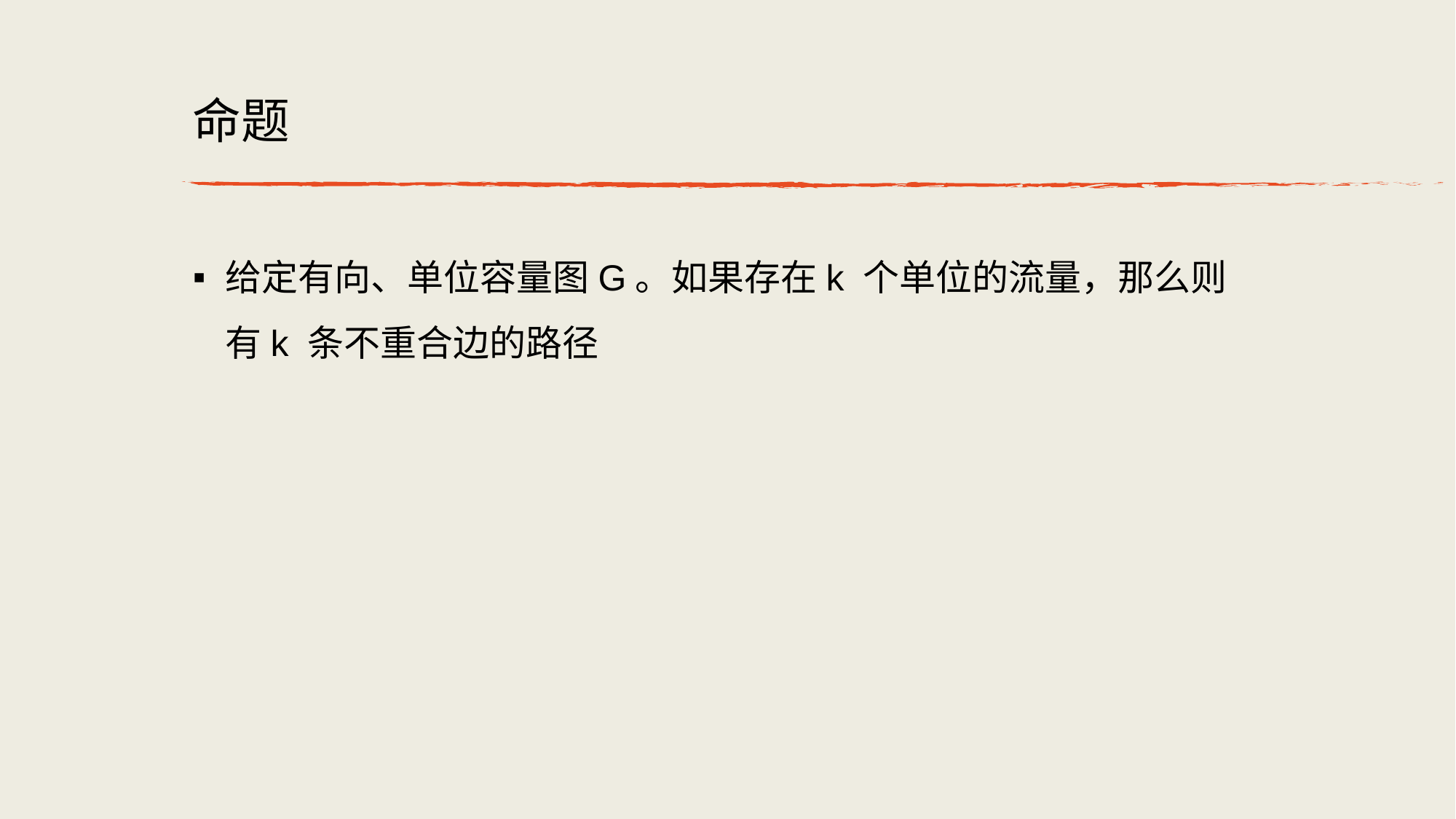

# 命题
给定有向、单位容量图G。如果存在k 个单位的流量，那么则有k 条不重合边的路径